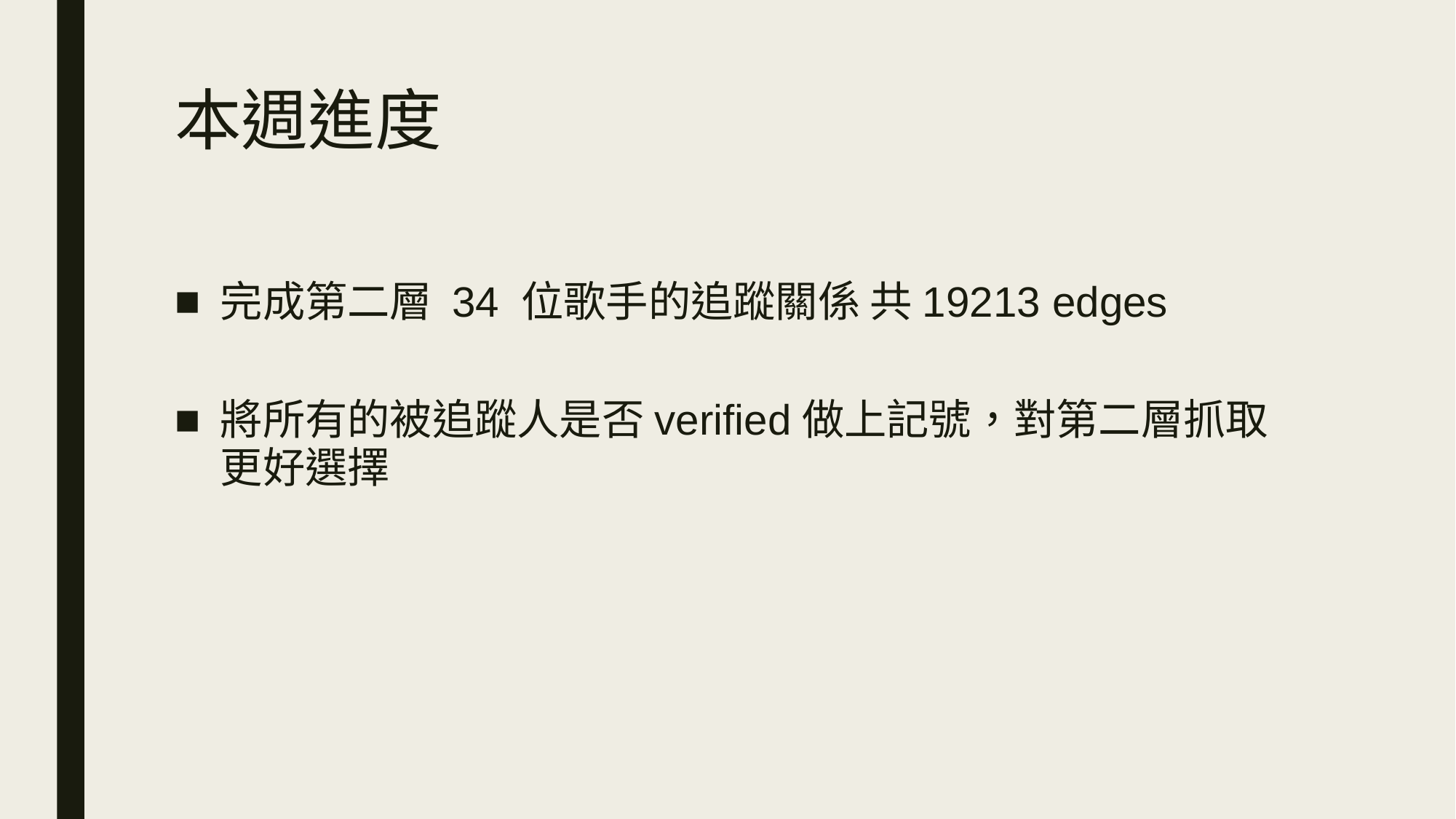

# 本週進度
完成第二層 34 位歌手的追蹤關係 共19213 edges

將所有的被追蹤人是否verified做上記號，對第二層抓取更好選擇